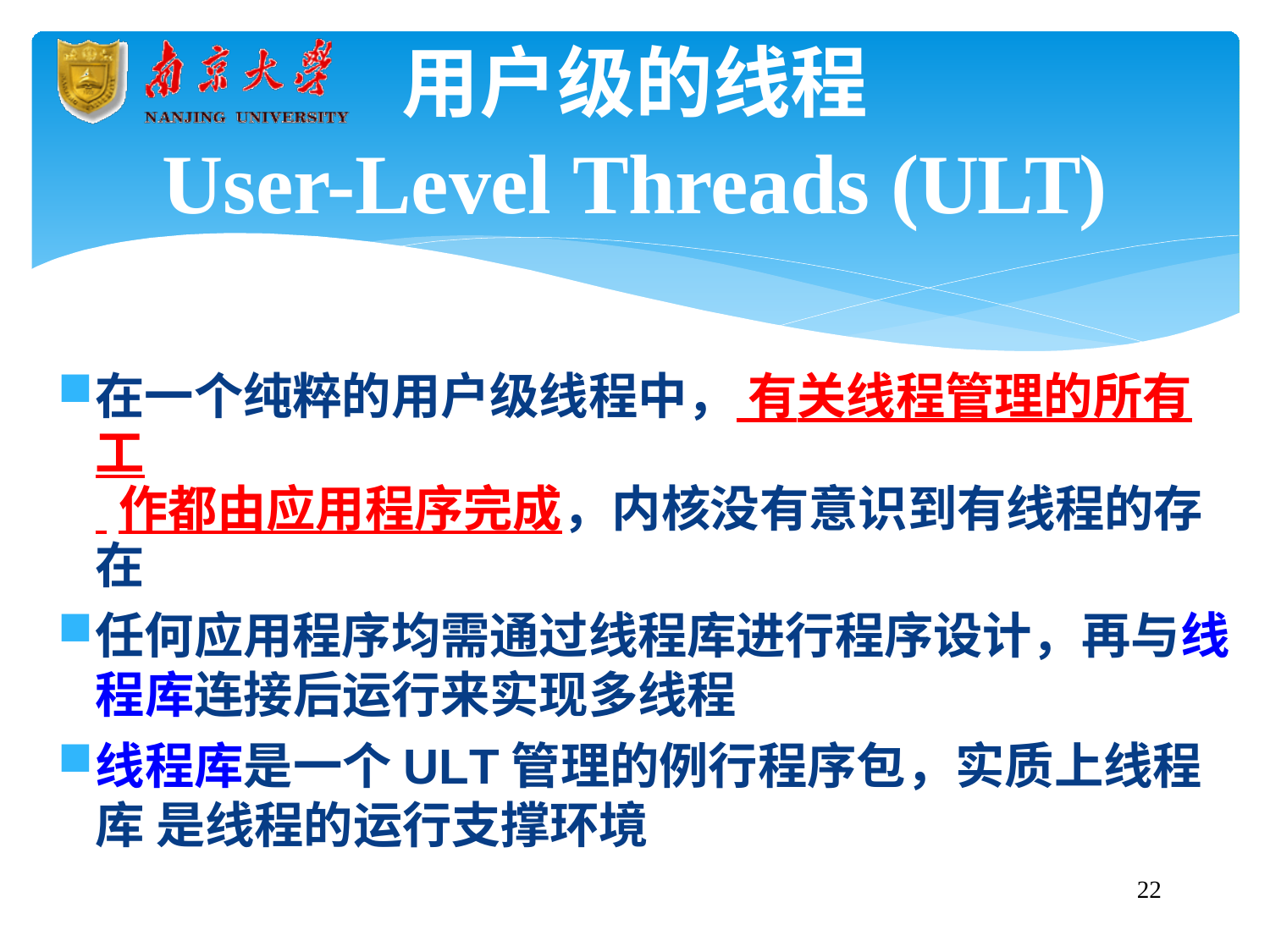

# 用户级的线程
User-Level Threads (ULT)

在一个纯粹的用户级线程中， 有关线程管理的所有工
 作都由应用程序完成，内核没有意识到有线程的存在
任何应用程序均需通过线程库进行程序设计，再与线 程库连接后运行来实现多线程
线程库是一个ULT管理的例行程序包，实质上线程库 是线程的运行支撑环境
22